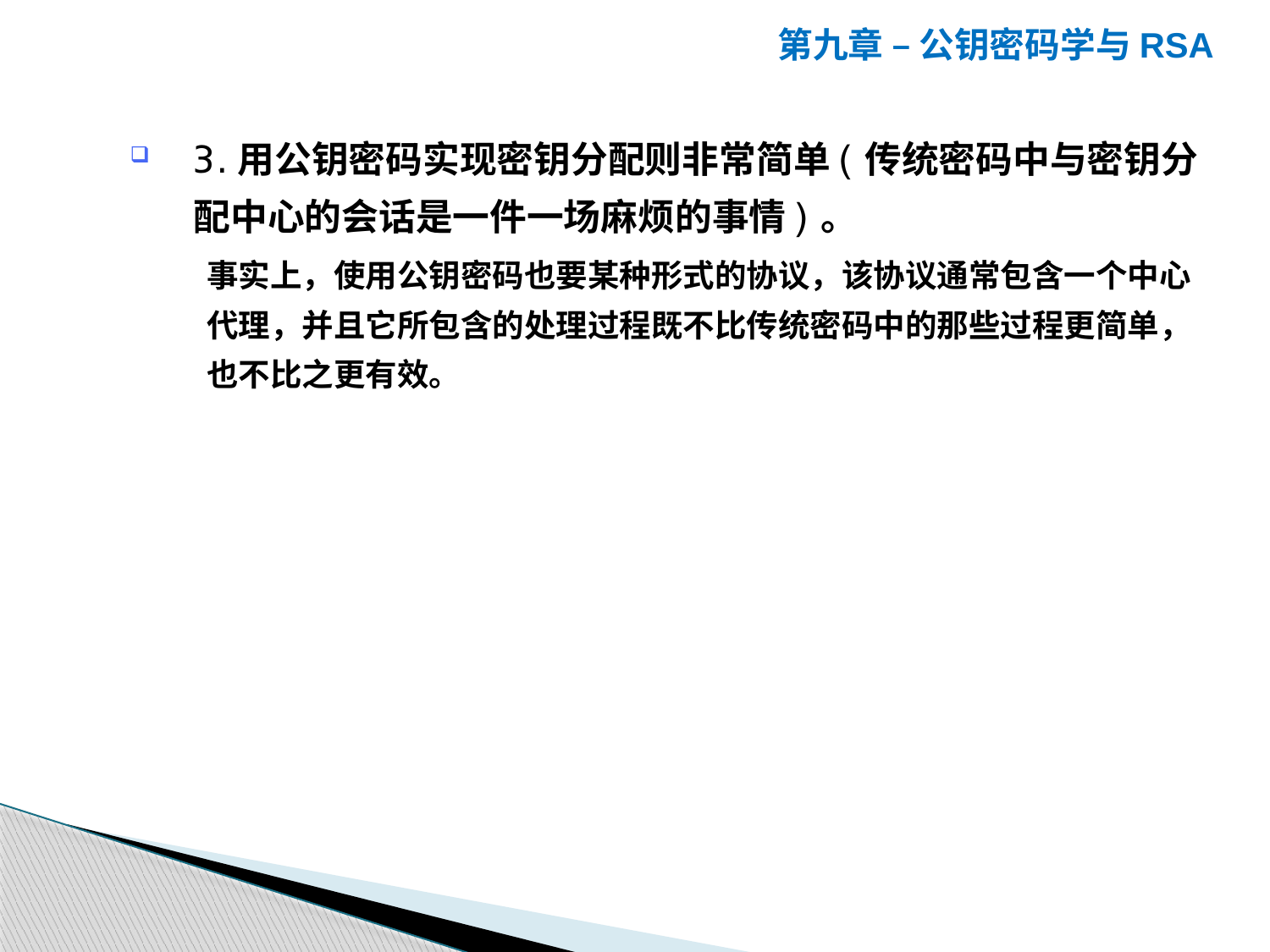

第九章 – 公钥密码学与RSA
3.用公钥密码实现密钥分配则非常简单(传统密码中与密钥分配中心的会话是一件一场麻烦的事情)。
事实上，使用公钥密码也要某种形式的协议，该协议通常包含一个中心代理，并且它所包含的处理过程既不比传统密码中的那些过程更简单，也不比之更有效。